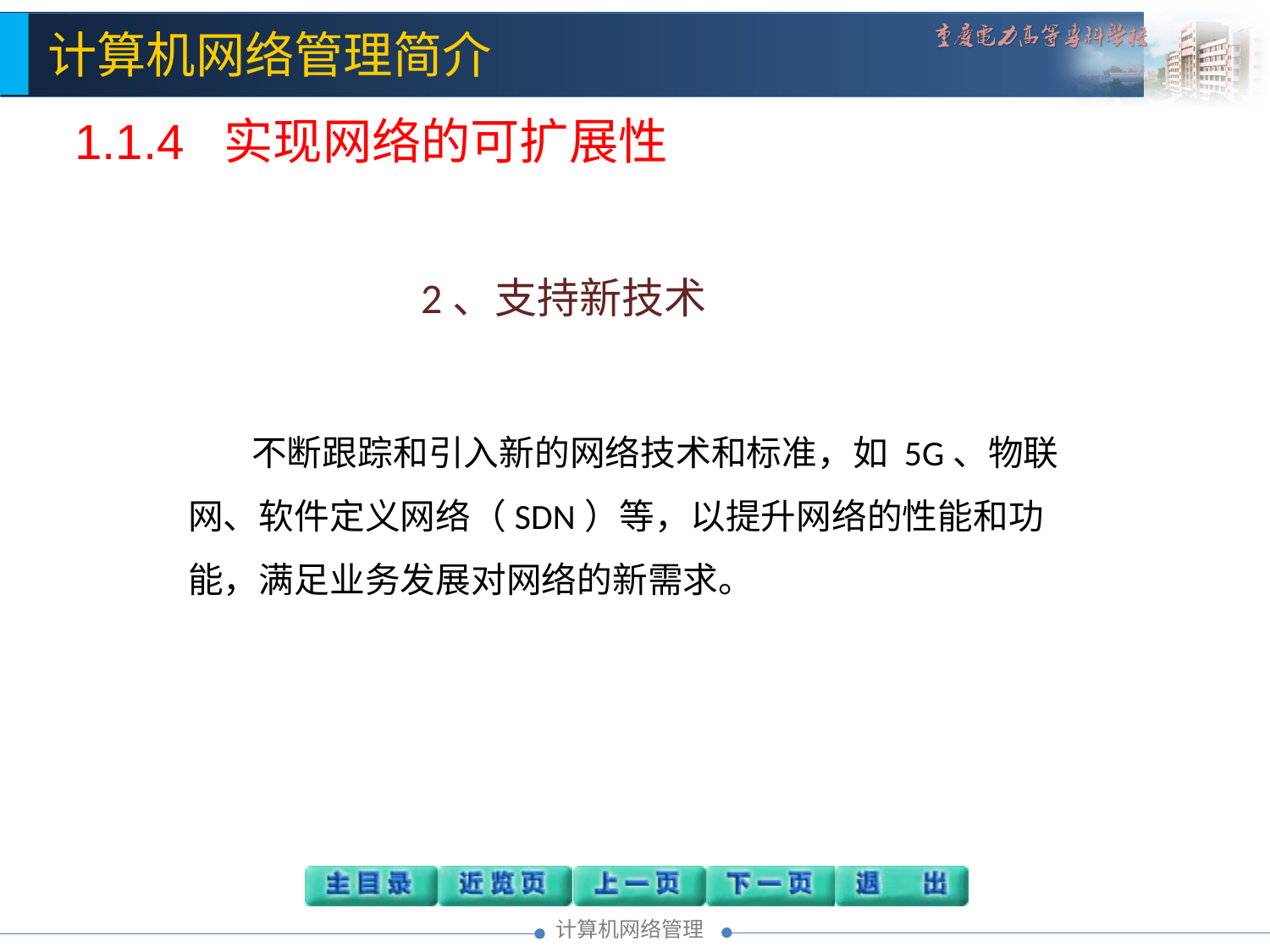

1.1.4  实现网络的可扩展性
2、支持新技术
不断跟踪和引入新的网络技术和标准，如 5G、物联网、软件定义网络（SDN）等，以提升网络的性能和功能，满足业务发展对网络的新需求。